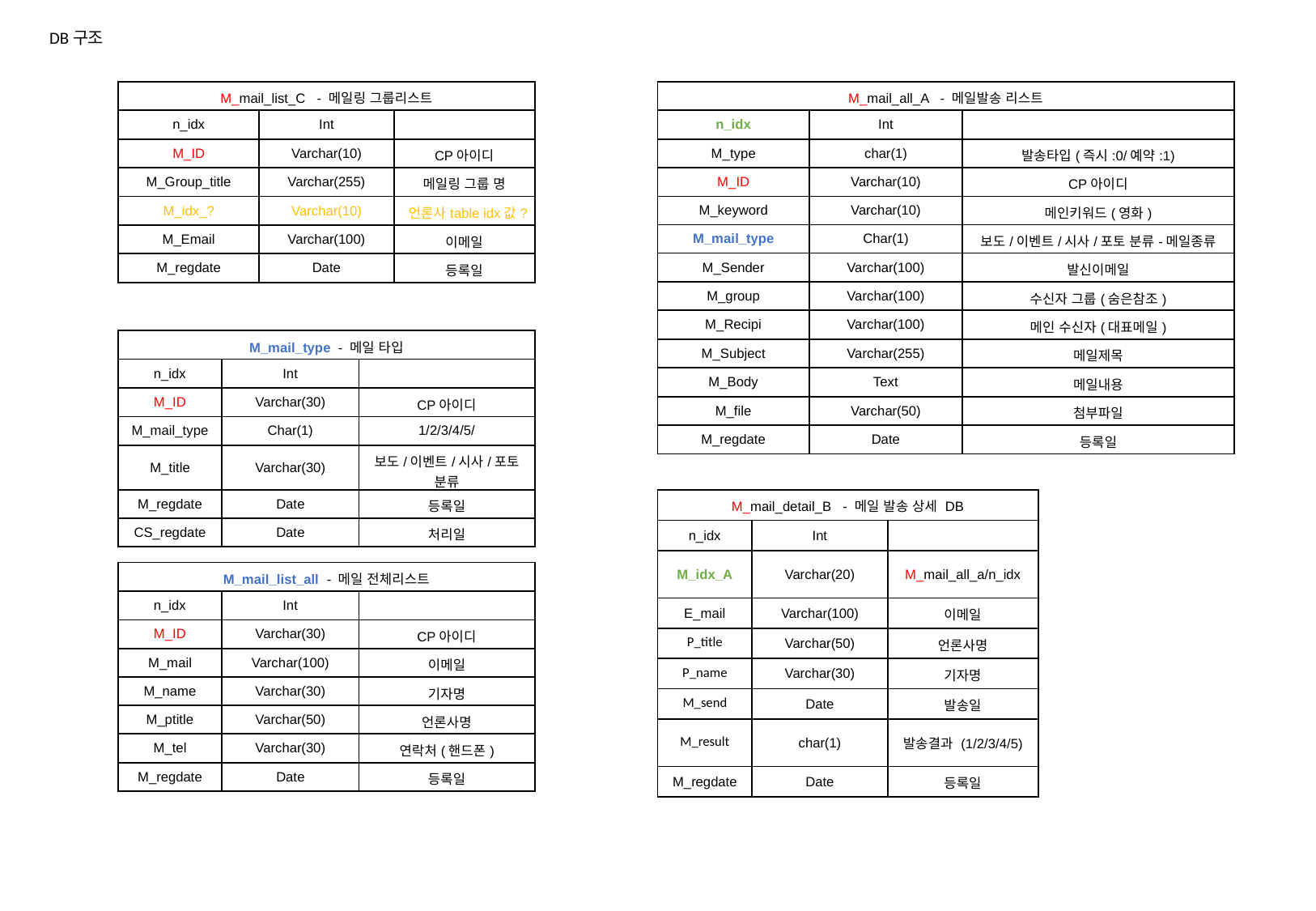

DB구조
| M\_mail\_list\_C - 메일링 그룹리스트 |  |  |
| --- | --- | --- |
| n\_idx | Int |  |
| M\_ID | Varchar(10) | CP아이디 |
| M\_Group\_title | Varchar(255) | 메일링 그룹 명 |
| M\_idx\_? | Varchar(10) | 언론사table idx값? |
| M\_Email | Varchar(100) | 이메일 |
| M\_regdate | Date | 등록일 |
| M\_mail\_all\_A - 메일발송 리스트 |  |  |
| --- | --- | --- |
| n\_idx | Int |  |
| M\_type | char(1) | 발송타입(즉시:0/예약:1) |
| M\_ID | Varchar(10) | CP아이디 |
| M\_keyword | Varchar(10) | 메인키워드(영화) |
| M\_mail\_type | Char(1) | 보도/이벤트/시사/포토 분류-메일종류 |
| M\_Sender | Varchar(100) | 발신이메일 |
| M\_group | Varchar(100) | 수신자 그룹(숨은참조) |
| M\_Recipi | Varchar(100) | 메인 수신자(대표메일) |
| M\_Subject | Varchar(255) | 메일제목 |
| M\_Body | Text | 메일내용 |
| M\_file | Varchar(50) | 첨부파일 |
| M\_regdate | Date | 등록일 |
| M\_mail\_type - 메일 타입 |  |  |
| --- | --- | --- |
| n\_idx | Int |  |
| M\_ID | Varchar(30) | CP아이디 |
| M\_mail\_type | Char(1) | 1/2/3/4/5/ |
| M\_title | Varchar(30) | 보도/이벤트/시사/포토 분류 |
| M\_regdate | Date | 등록일 |
| CS\_regdate | Date | 처리일 |
| M\_mail\_detail\_B - 메일 발송 상세 DB |  |  |
| --- | --- | --- |
| n\_idx | Int |  |
| M\_idx\_A | Varchar(20) | M\_mail\_all\_a/n\_idx |
| E\_mail | Varchar(100) | 이메일 |
| P\_title | Varchar(50) | 언론사명 |
| P\_name | Varchar(30) | 기자명 |
| M\_send | Date | 발송일 |
| M\_result | char(1) | 발송결과 (1/2/3/4/5) |
| M\_regdate | Date | 등록일 |
| M\_mail\_list\_all - 메일 전체리스트 |  |  |
| --- | --- | --- |
| n\_idx | Int |  |
| M\_ID | Varchar(30) | CP아이디 |
| M\_mail | Varchar(100) | 이메일 |
| M\_name | Varchar(30) | 기자명 |
| M\_ptitle | Varchar(50) | 언론사명 |
| M\_tel | Varchar(30) | 연락처(핸드폰) |
| M\_regdate | Date | 등록일 |